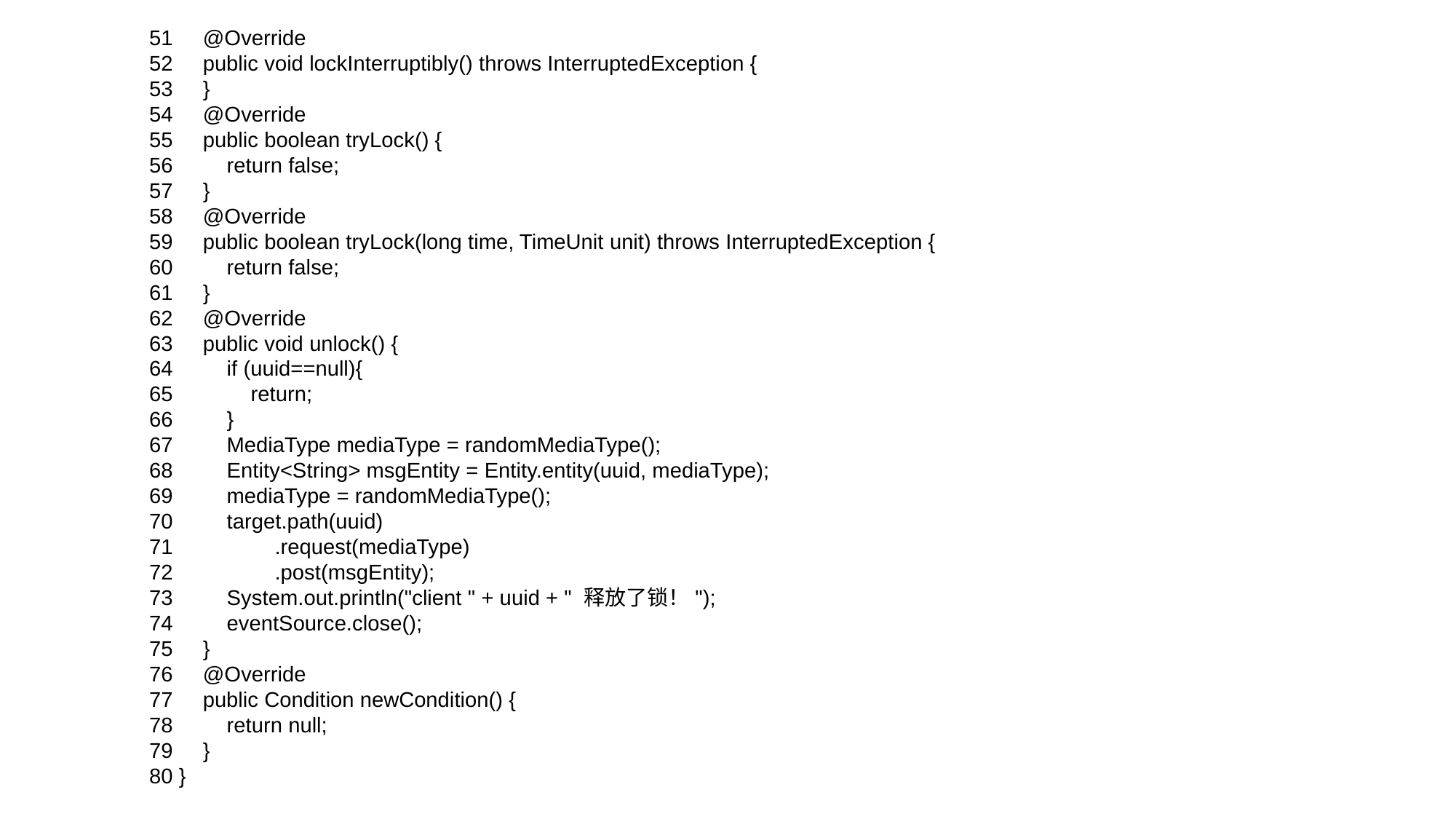

51     @Override
52     public void lockInterruptibly() throws InterruptedException {
53     }
54     @Override
55     public boolean tryLock() {
56         return false;
57     }
58     @Override
59     public boolean tryLock(long time, TimeUnit unit) throws InterruptedException {
60         return false;
61     }
62     @Override
63     public void unlock() {
64         if (uuid==null){
65             return;
66         }
67         MediaType mediaType = randomMediaType();
68         Entity<String> msgEntity = Entity.entity(uuid, mediaType);
69         mediaType = randomMediaType();
70         target.path(uuid)
71                 .request(mediaType)
72                 .post(msgEntity);
73         System.out.println("client " + uuid + " 释放了锁！");
74         eventSource.close();
75     }
76     @Override
77     public Condition newCondition() {
78         return null;
79     }
80 }